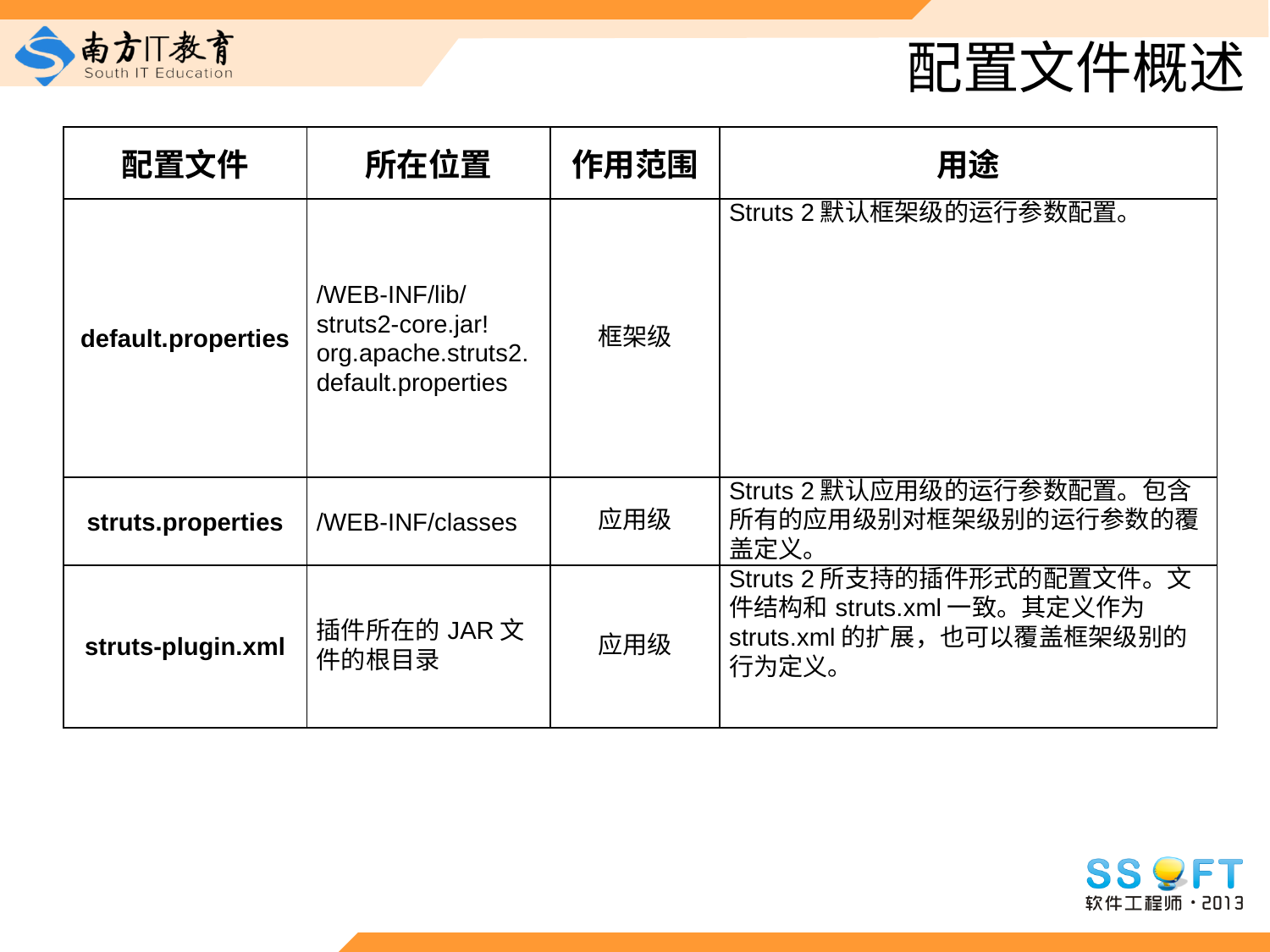

# 配置文件概述
| 配置文件 | 所在位置 | 作用范围 | 用途 |
| --- | --- | --- | --- |
| default.properties | /WEB-INF/lib/struts2-core.jar!org.apache.struts2.default.properties | 框架级 | Struts 2默认框架级的运行参数配置。 |
| struts.properties | /WEB-INF/classes | 应用级 | Struts 2默认应用级的运行参数配置。包含所有的应用级别对框架级别的运行参数的覆盖定义。 |
| struts-plugin.xml | 插件所在的JAR文件的根目录 | 应用级 | Struts 2所支持的插件形式的配置文件。文件结构和struts.xml一致。其定义作为struts.xml的扩展，也可以覆盖框架级别的行为定义。 |